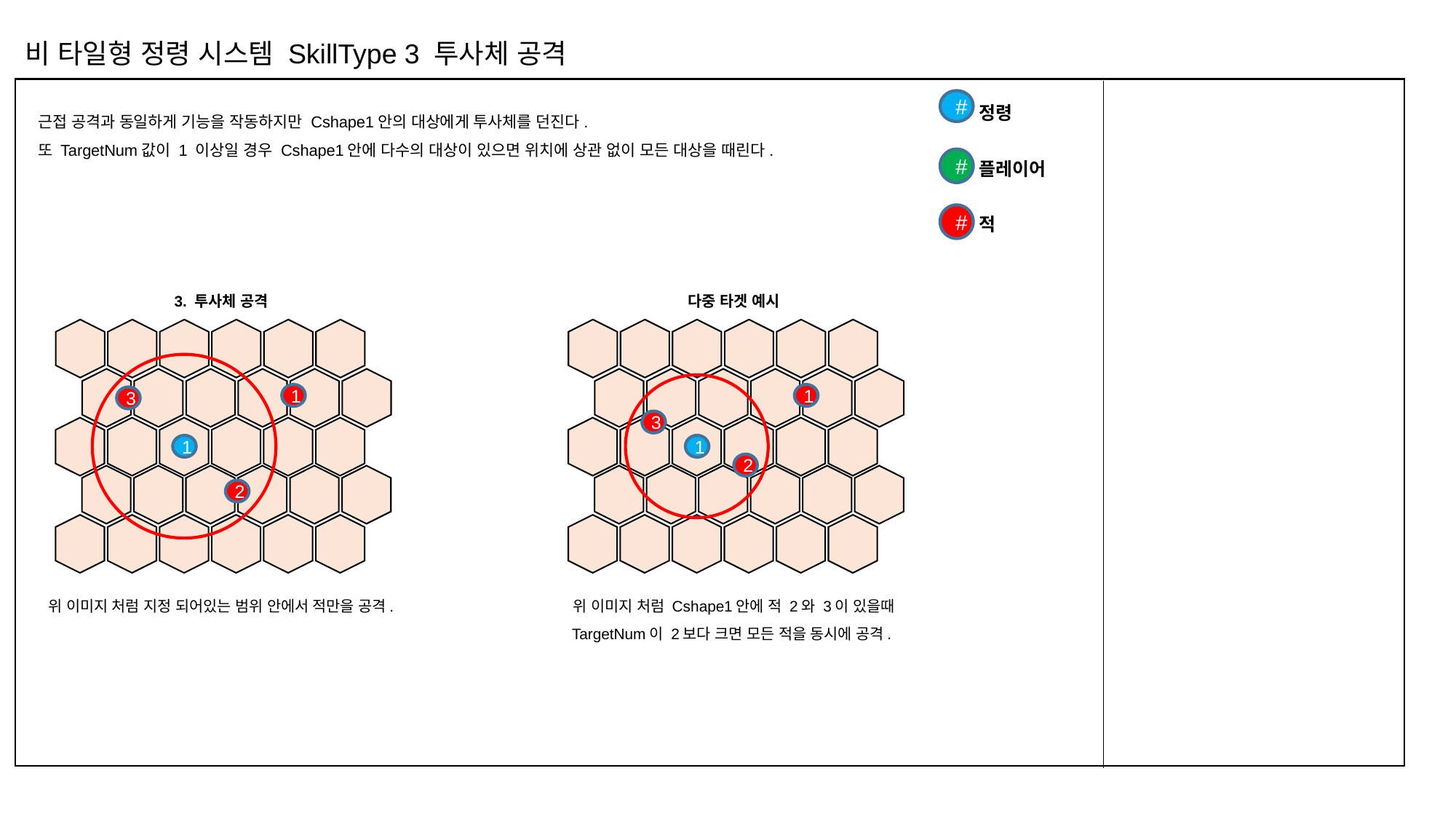

비 타일형 정령 시스템 SkillType 3 투사체 공격

정령
#
근접 공격과 동일하게 기능을 작동하지만 Cshape1안의 대상에게 투사체를 던진다.
또 TargetNum값이 1 이상일 경우 Cshape1안에 다수의 대상이 있으면 위치에 상관 없이 모든 대상을 때린다.
플레이어
#
적
#
3. 투사체 공격
다중 타겟 예시

1
1
3
3

1
1
2

2

위 이미지 처럼 지정 되어있는 범위 안에서 적만을 공격.
위 이미지 처럼 Cshape1안에 적 2와 3이 있을때 TargetNum이 2보다 크면 모든 적을 동시에 공격.